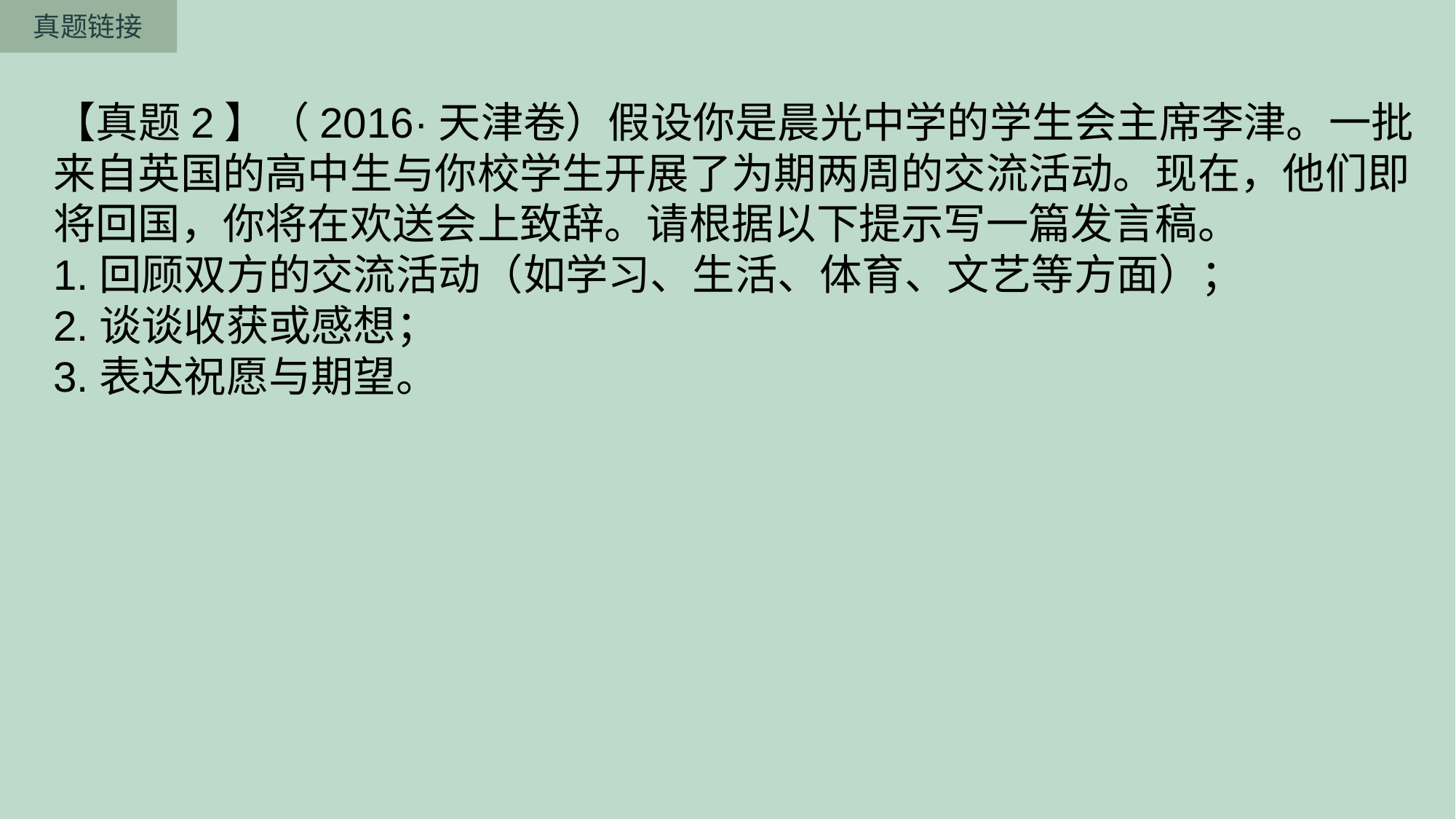

真题链接
【真题2】（2016·天津卷）假设你是晨光中学的学生会主席李津。一批来自英国的高中生与你校学生开展了为期两周的交流活动。现在，他们即将回国，你将在欢送会上致辞。请根据以下提示写一篇发言稿。
1.回顾双方的交流活动（如学习、生活、体育、文艺等方面）；
2.谈谈收获或感想；
3.表达祝愿与期望。